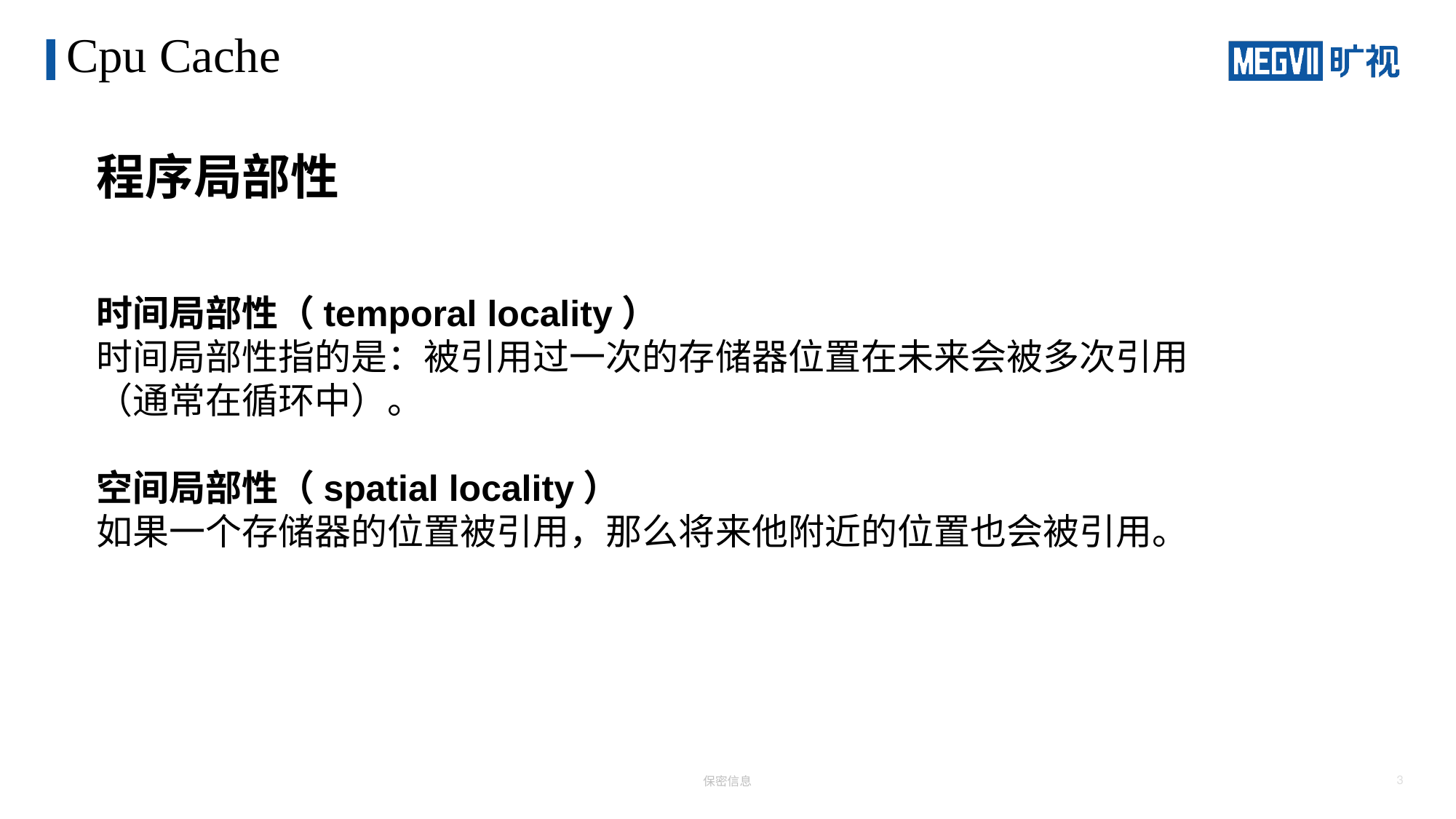

# Cpu Cache
程序局部性
时间局部性（temporal locality）  
时间局部性指的是：被引用过一次的存储器位置在未来会被多次引用（通常在循环中）。
空间局部性（spatial locality）  
如果一个存储器的位置被引用，那么将来他附近的位置也会被引用。